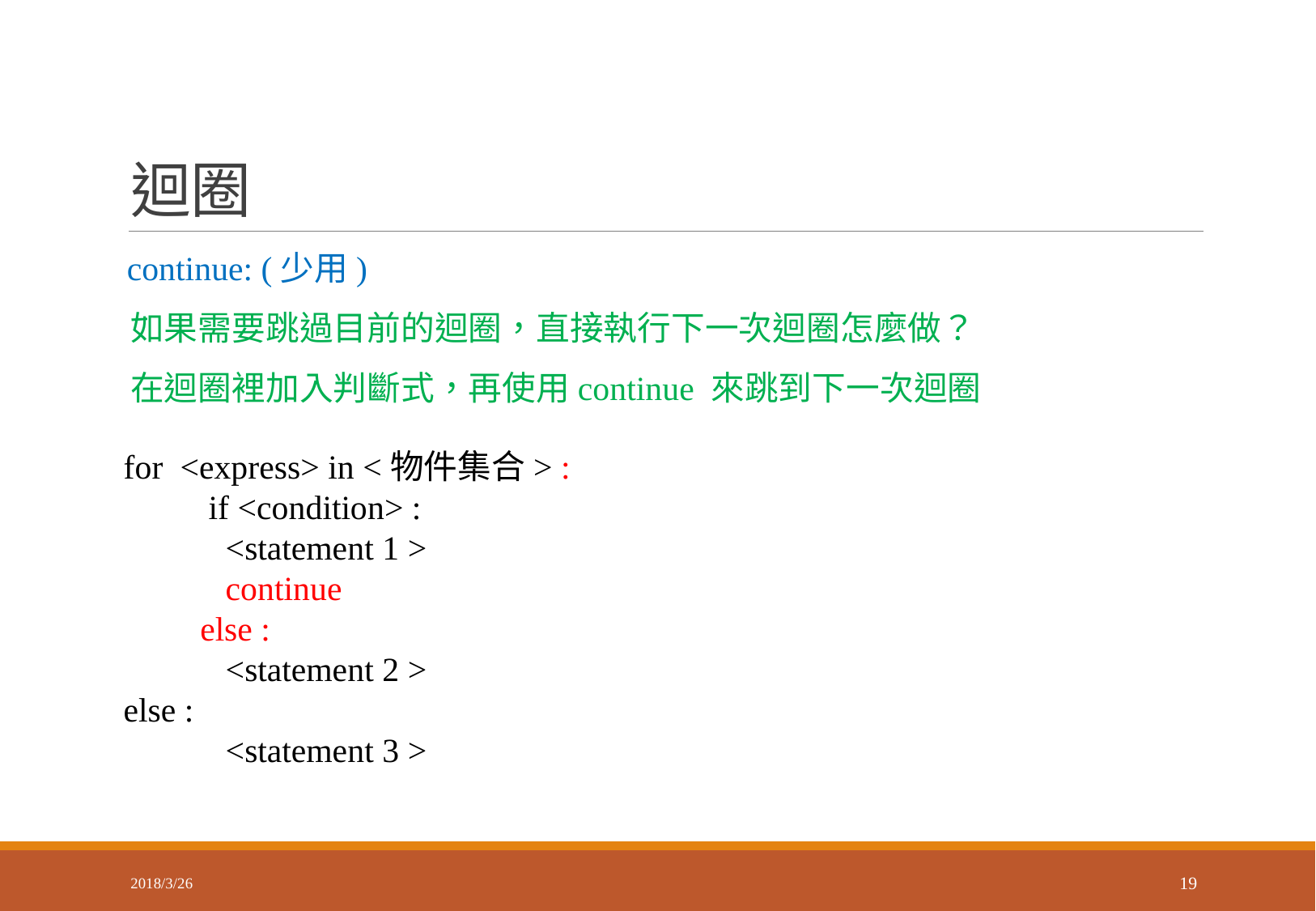

# 迴圈
 continue: (少用)
如果需要跳過目前的迴圈，直接執行下一次迴圈怎麼做？
在迴圈裡加入判斷式，再使用continue 來跳到下一次迴圈

for  <express> in <物件集合> :
          if <condition> :
            <statement 1 >
            continue
         else :
            <statement 2 >
else :
            <statement 3 >
2018/3/26
19